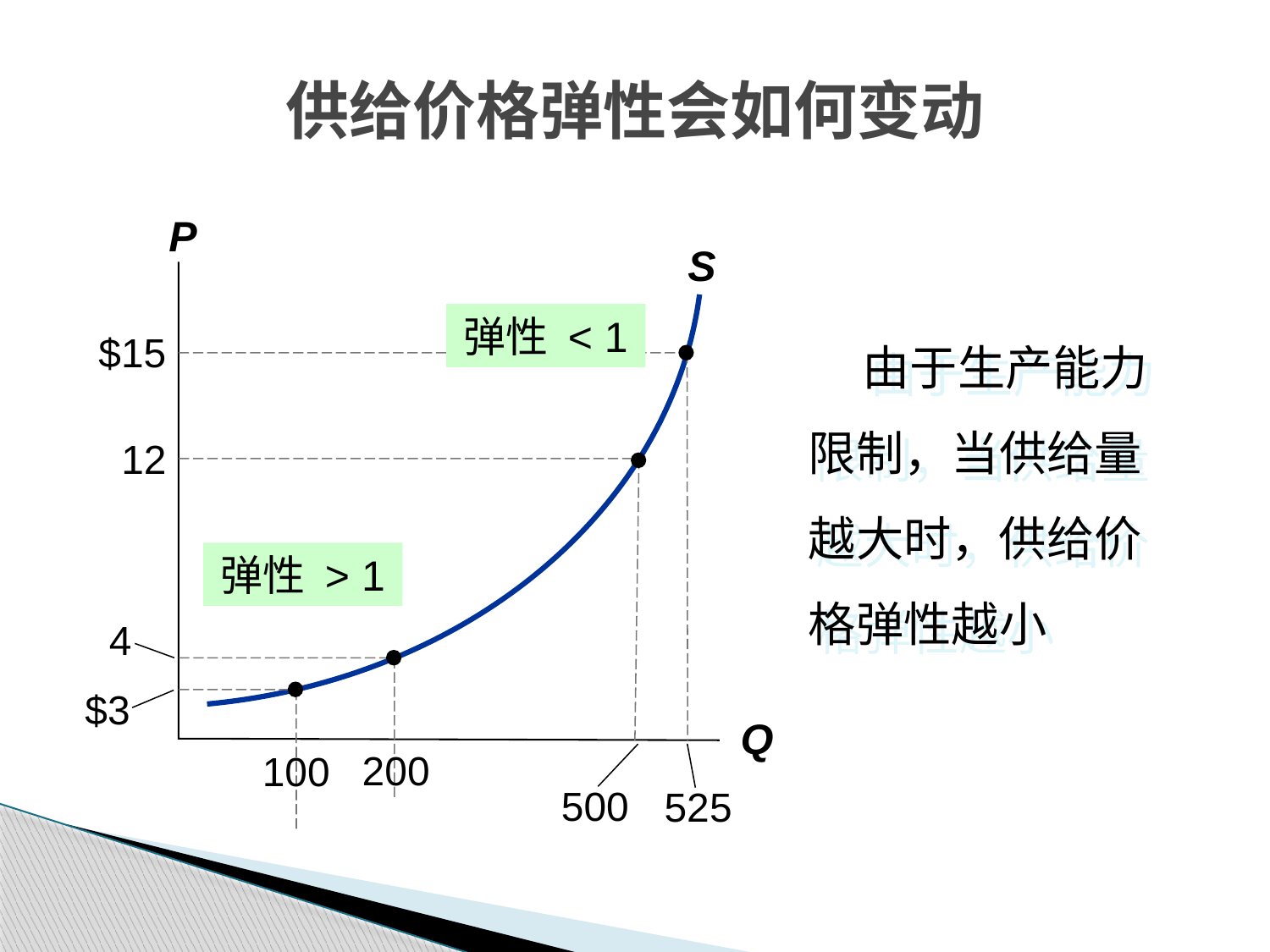

供给价格弹性会如何变动
P

Q
S

    由于生产能力限制，当供给量越大时，供给价格弹性越小
弹性 < 1
$15

525
12

500
弹性 > 1
4

200
$3

100